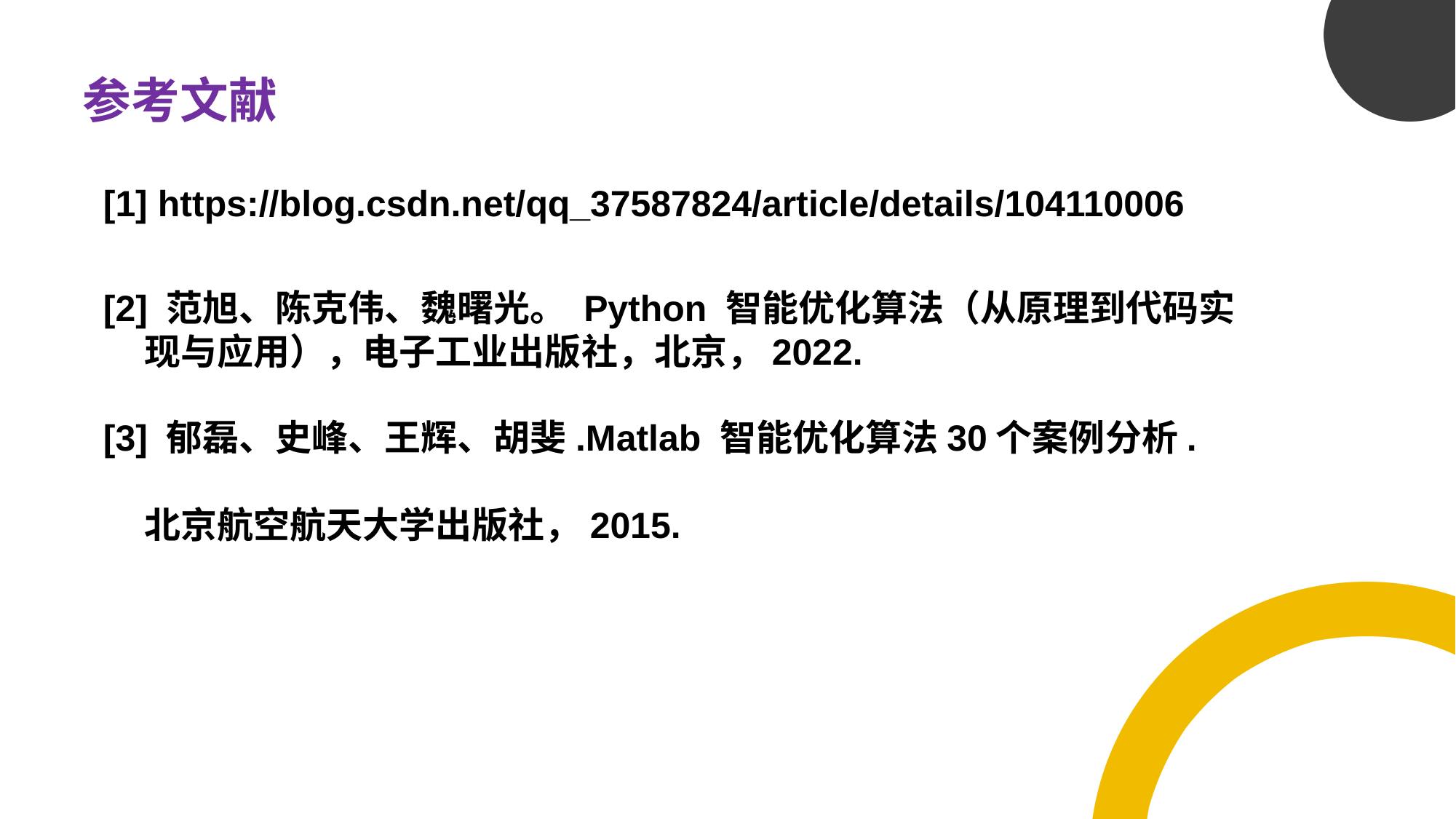

参考文献
[1] https://blog.csdn.net/qq_37587824/article/details/104110006
[2] 范旭、陈克伟、魏曙光。 Python 智能优化算法（从原理到代码实
    现与应用），电子工业出版社，北京，2022.
[3] 郁磊、史峰、王辉、胡斐.Matlab 智能优化算法30个案例分析.
    北京航空航天大学出版社，2015.